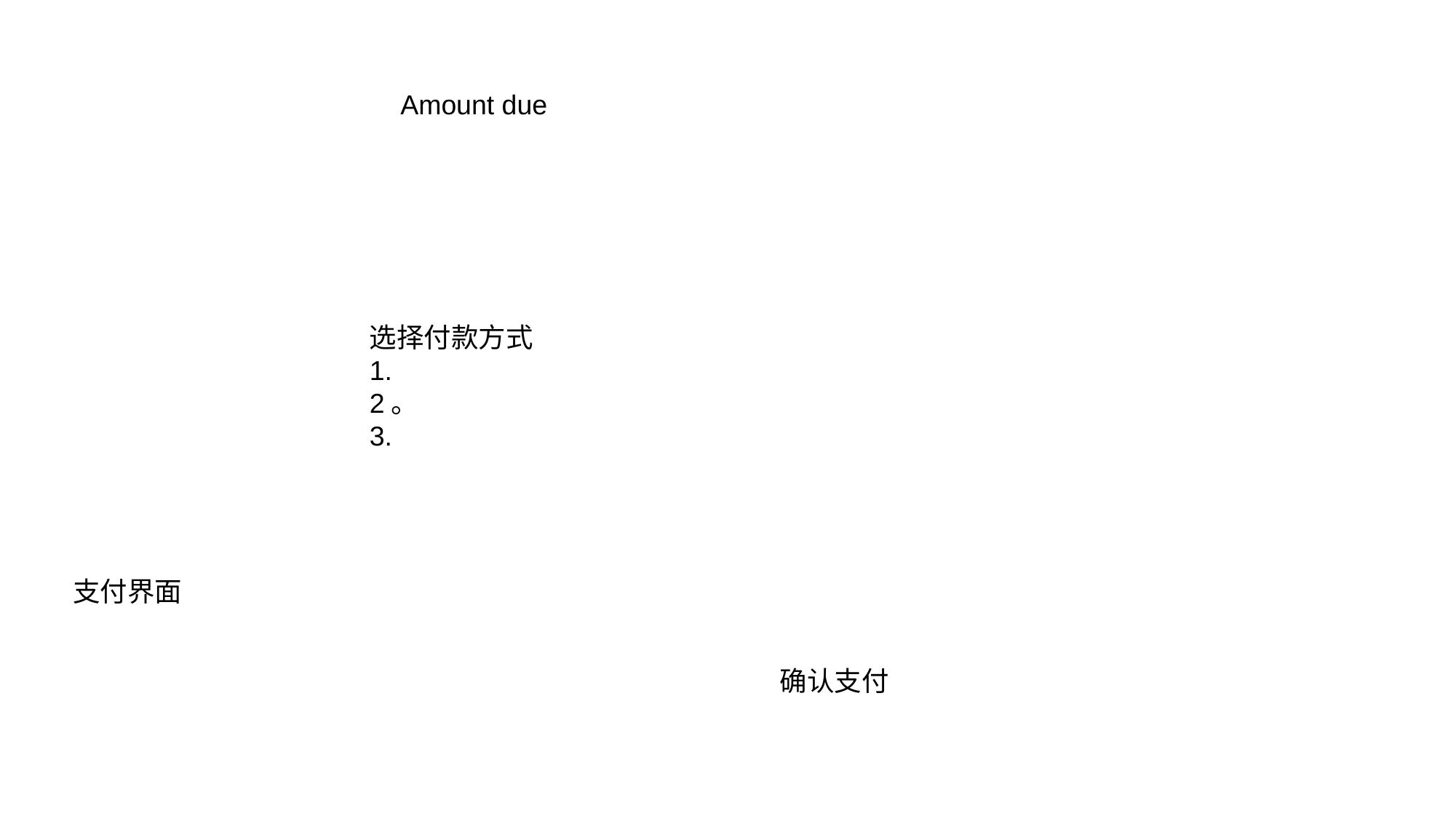

Amount due

选择付款方式
1.
2。
3.

支付界面
确认支付